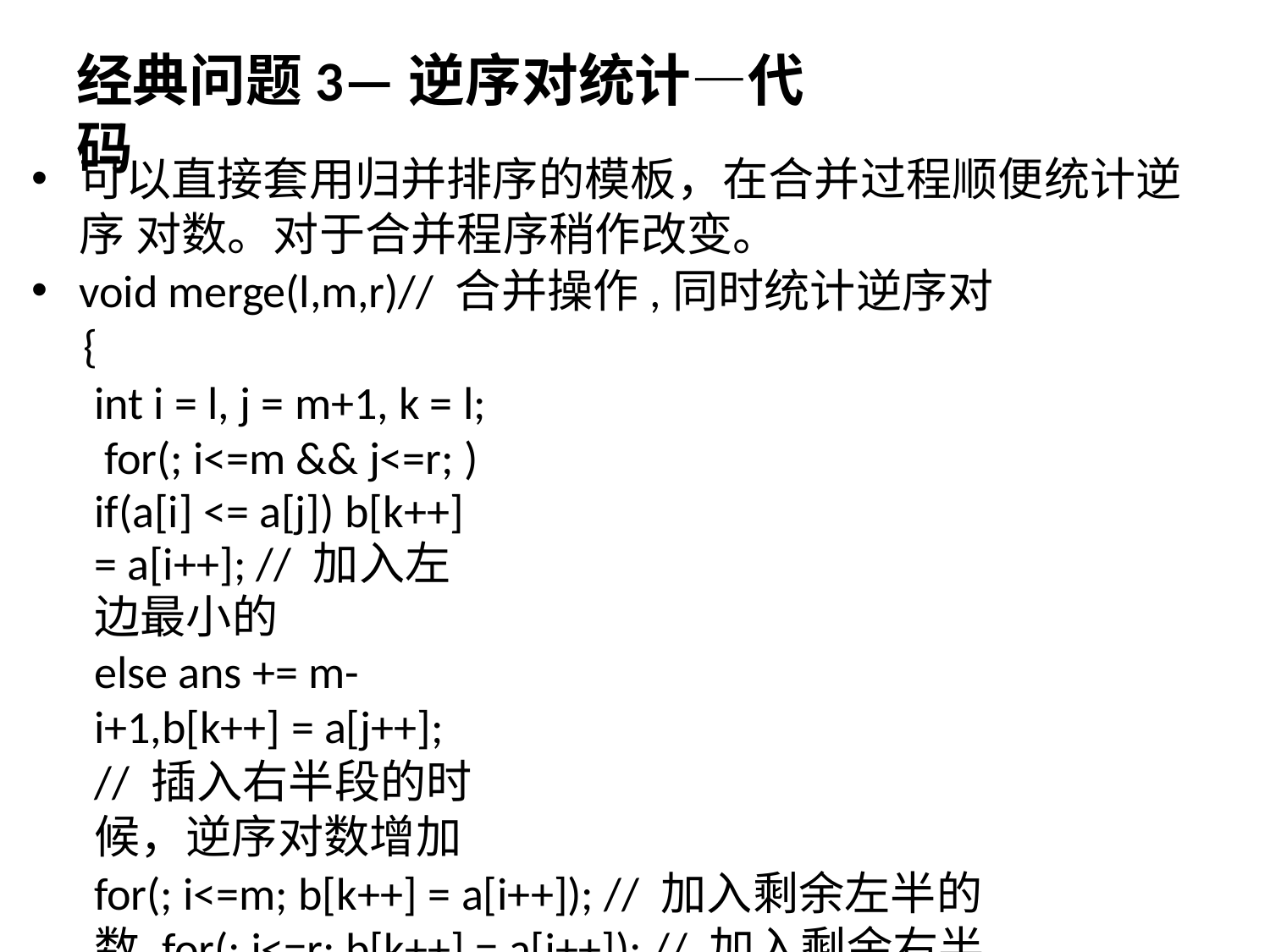

# 经典问题3—逆序对统计—代码
可以直接套用归并排序的模板，在合并过程顺便统计逆序 对数。对于合并程序稍作改变。
void merge(l,m,r)// 合并操作,同时统计逆序对
{
int i = l, j = m+1, k = l;  for(; i<=m && j<=r; )
if(a[i] <= a[j]) b[k++] = a[i++]; // 加入左边最小的
else ans += m-i+1,b[k++] = a[j++];
// 插入右半段的时候，逆序对数增加
for(; i<=m; b[k++] = a[i++]); // 加入剩余左半的数 for(; j<=r; b[k++] = a[j++]); // 加入剩余右半的数 for(i=l; i<=r; i++) a[i] = b[i]; // 从暂存数组中赋值
}